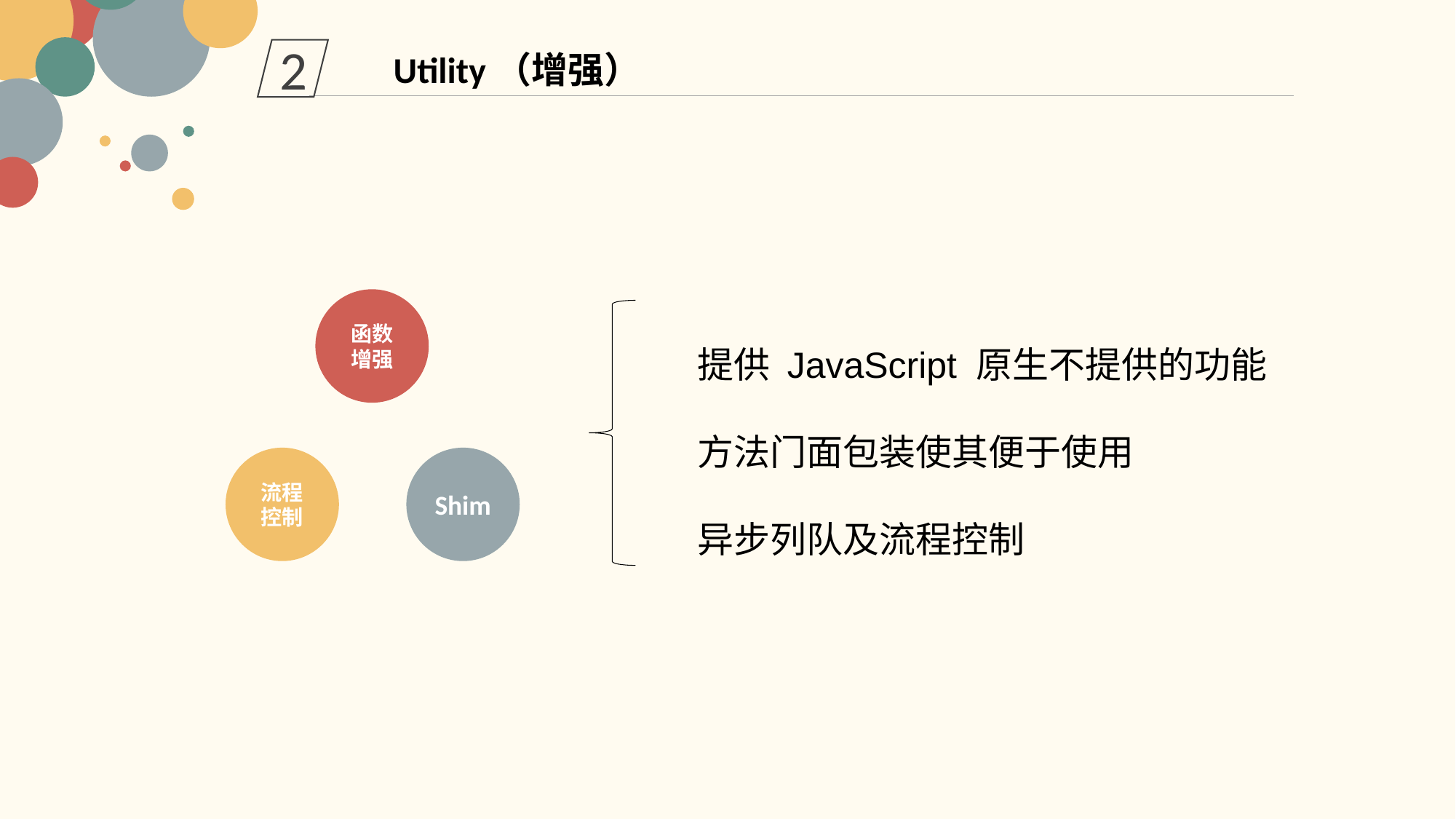

2
Utility（增强）
函数增强
提供 JavaScript 原生不提供的功能
方法门面包装使其便于使用
异步列队及流程控制

流程
控制
Shim